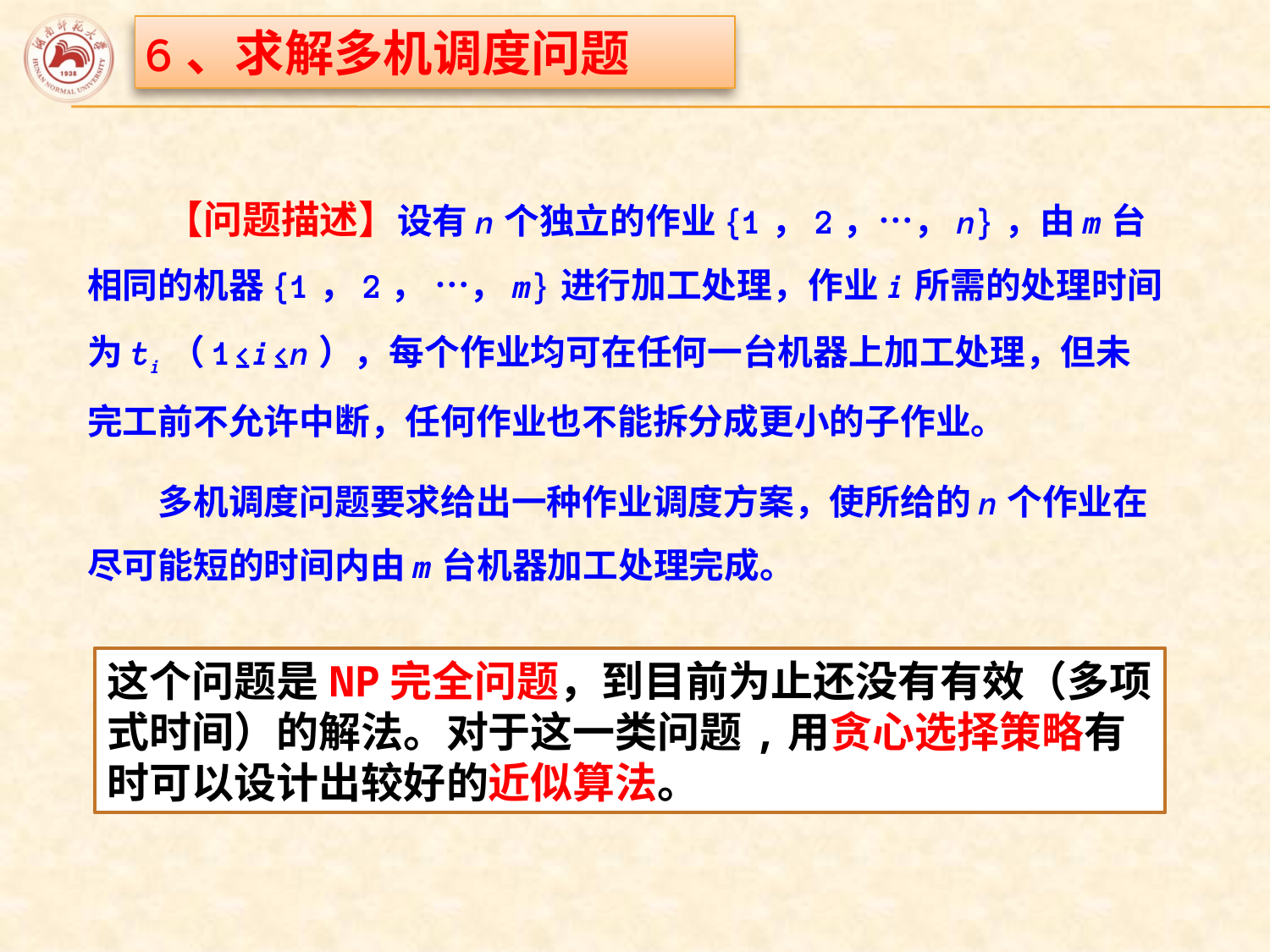

6、求解多机调度问题
　　【问题描述】设有n个独立的作业{1，2，…，n}，由m台相同的机器{1，2， …，m}进行加工处理，作业i所需的处理时间为ti（1≤i≤n），每个作业均可在任何一台机器上加工处理，但未完工前不允许中断，任何作业也不能拆分成更小的子作业。
　　多机调度问题要求给出一种作业调度方案，使所给的n个作业在尽可能短的时间内由m台机器加工处理完成。
这个问题是NP完全问题，到目前为止还没有有效（多项式时间）的解法。对于这一类问题,用贪心选择策略有时可以设计出较好的近似算法。